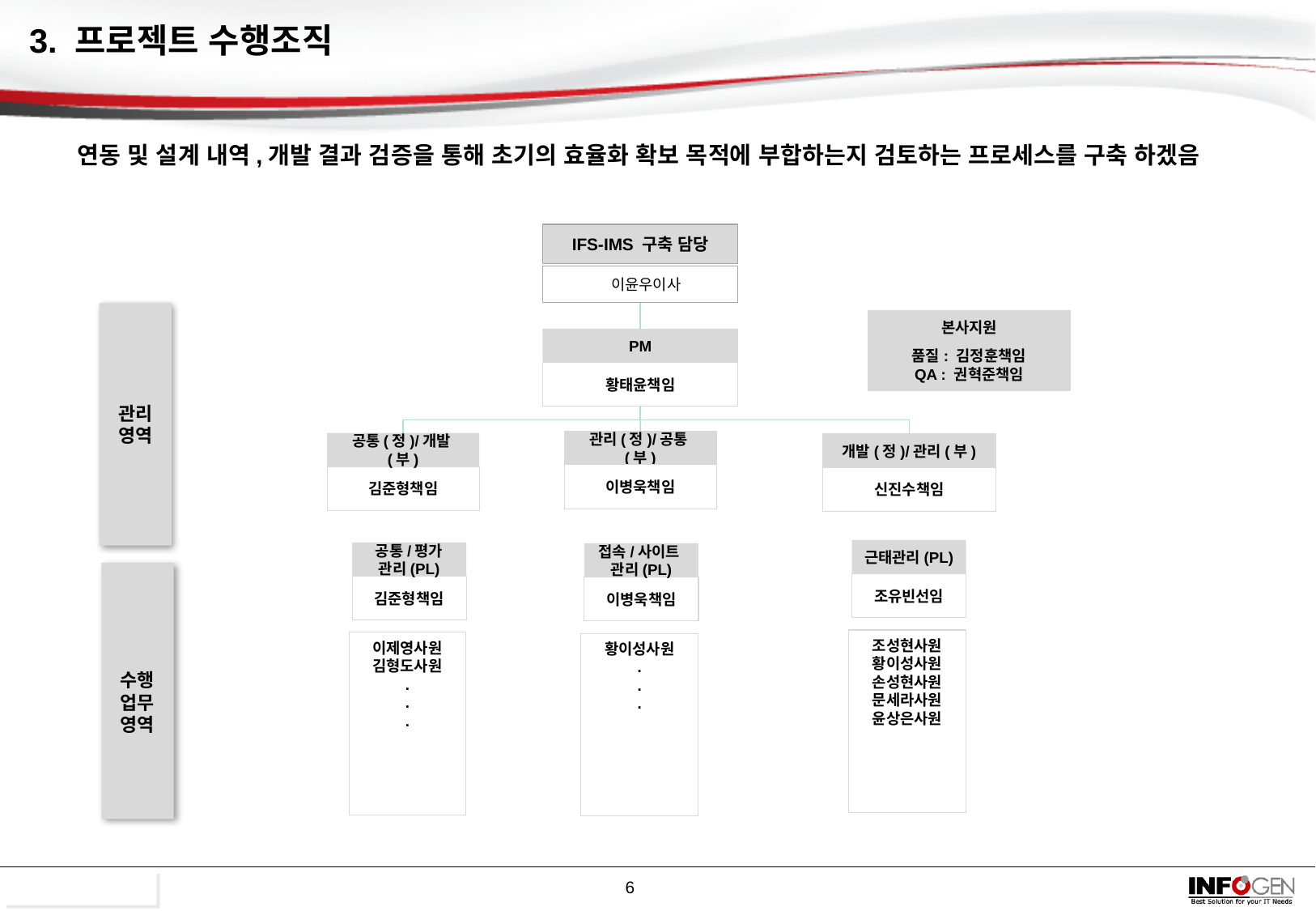

3. 프로젝트 수행조직
연동 및 설계 내역,개발 결과 검증을 통해 초기의 효율화 확보 목적에 부합하는지 검토하는 프로세스를 구축 하겠음
IFS-IMS 구축 담당
 이윤우이사
관리
영역
본사지원

품질: 김정훈책임
QA : 권혁준책임
PM
황태윤책임
관리(정)/공통(부)
공통(정)/개발(부)
개발(정)/관리(부)
이병욱책임
김준형책임
신진수책임
근태관리(PL)
공통/평가
관리(PL)
접속/사이트  관리(PL)

수행
업무
영역
조유빈선임
김준형책임
이병욱책임
조성현사원
황이성사원
손성현사원
문세라사원
윤상은사원
이제영사원
김형도사원
.
.
.
황이성사원
.
.
.